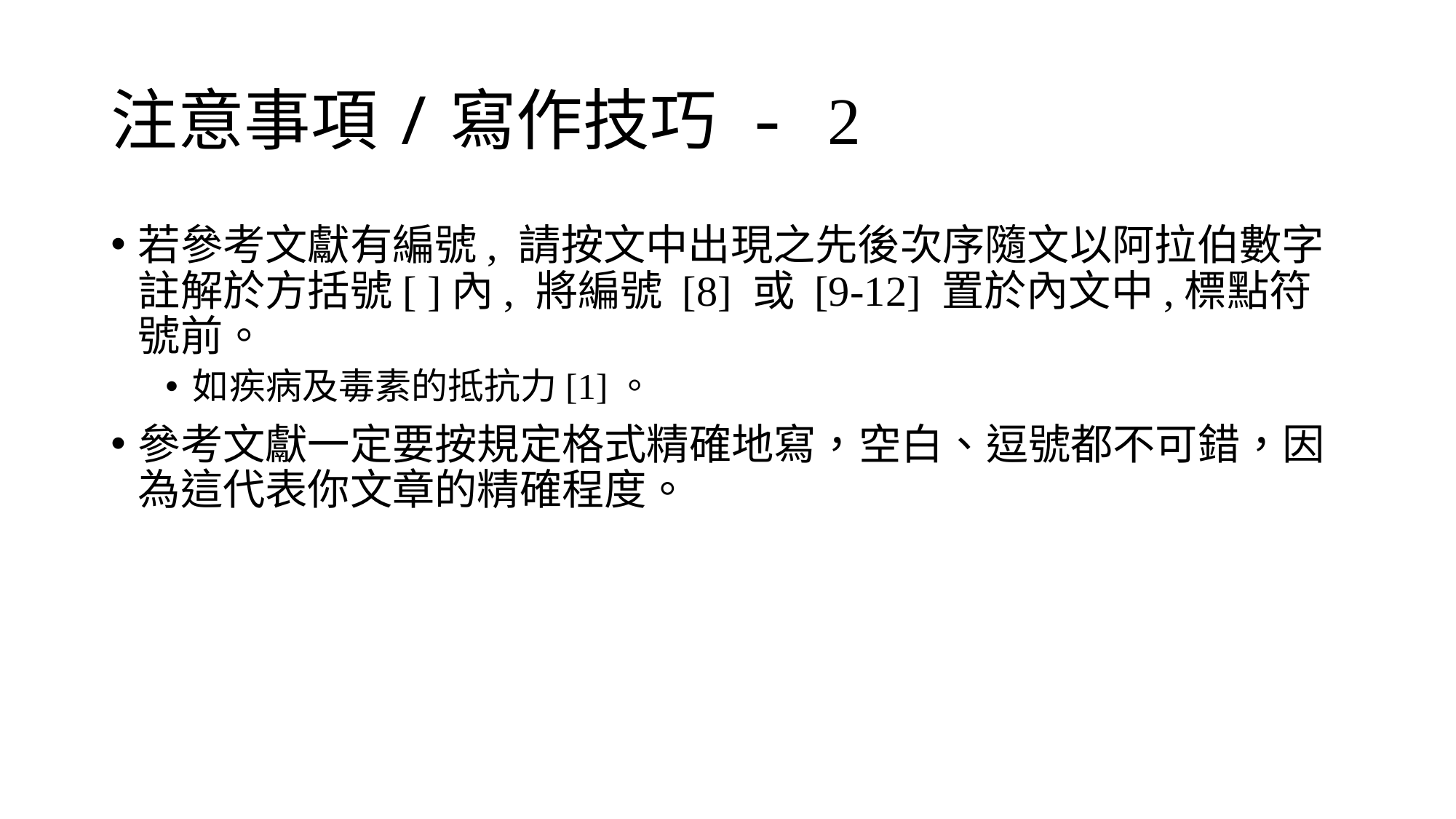

# 注意事項/寫作技巧 - 2
若參考文獻有編號, 請按文中出現之先後次序隨文以阿拉伯數字註解於方括號[ ]內, 將編號 [8] 或 [9-12] 置於內文中,標點符號前。
如疾病及毒素的抵抗力[1]。
參考文獻一定要按規定格式精確地寫，空白、逗號都不可錯，因為這代表你文章的精確程度。